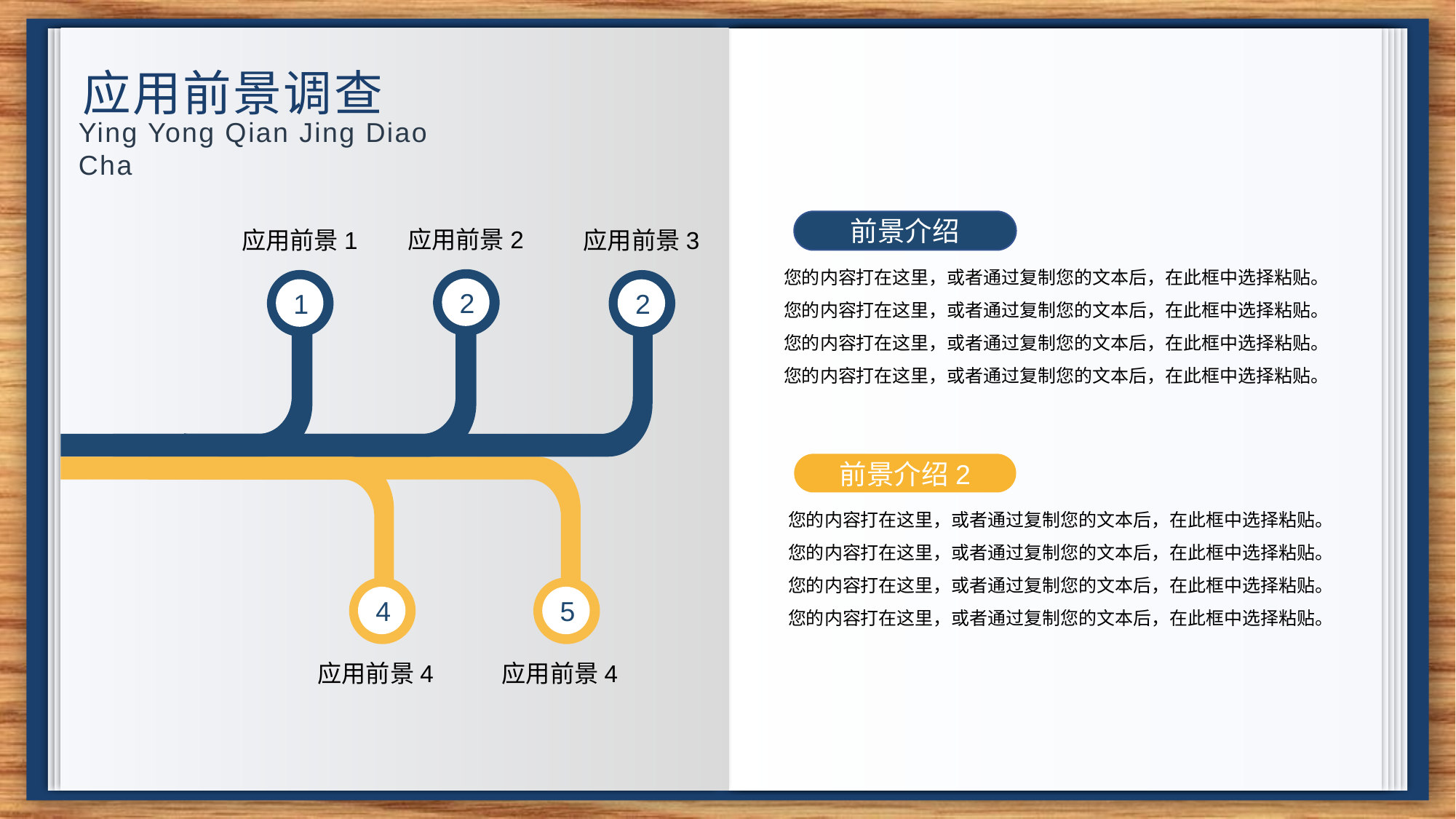

应用前景调查
Ying Yong Qian Jing Diao Cha

前景介绍
应用前景2
应用前景1
应用前景3
您的内容打在这里，或者通过复制您的文本后，在此框中选择粘贴。您的内容打在这里，或者通过复制您的文本后，在此框中选择粘贴。
您的内容打在这里，或者通过复制您的文本后，在此框中选择粘贴。您的内容打在这里，或者通过复制您的文本后，在此框中选择粘贴。

2

1

2
前景介绍2
您的内容打在这里，或者通过复制您的文本后，在此框中选择粘贴。您的内容打在这里，或者通过复制您的文本后，在此框中选择粘贴。您的内容打在这里，或者通过复制您的文本后，在此框中选择粘贴。您的内容打在这里，或者通过复制您的文本后，在此框中选择粘贴。

4

5
应用前景4
应用前景4